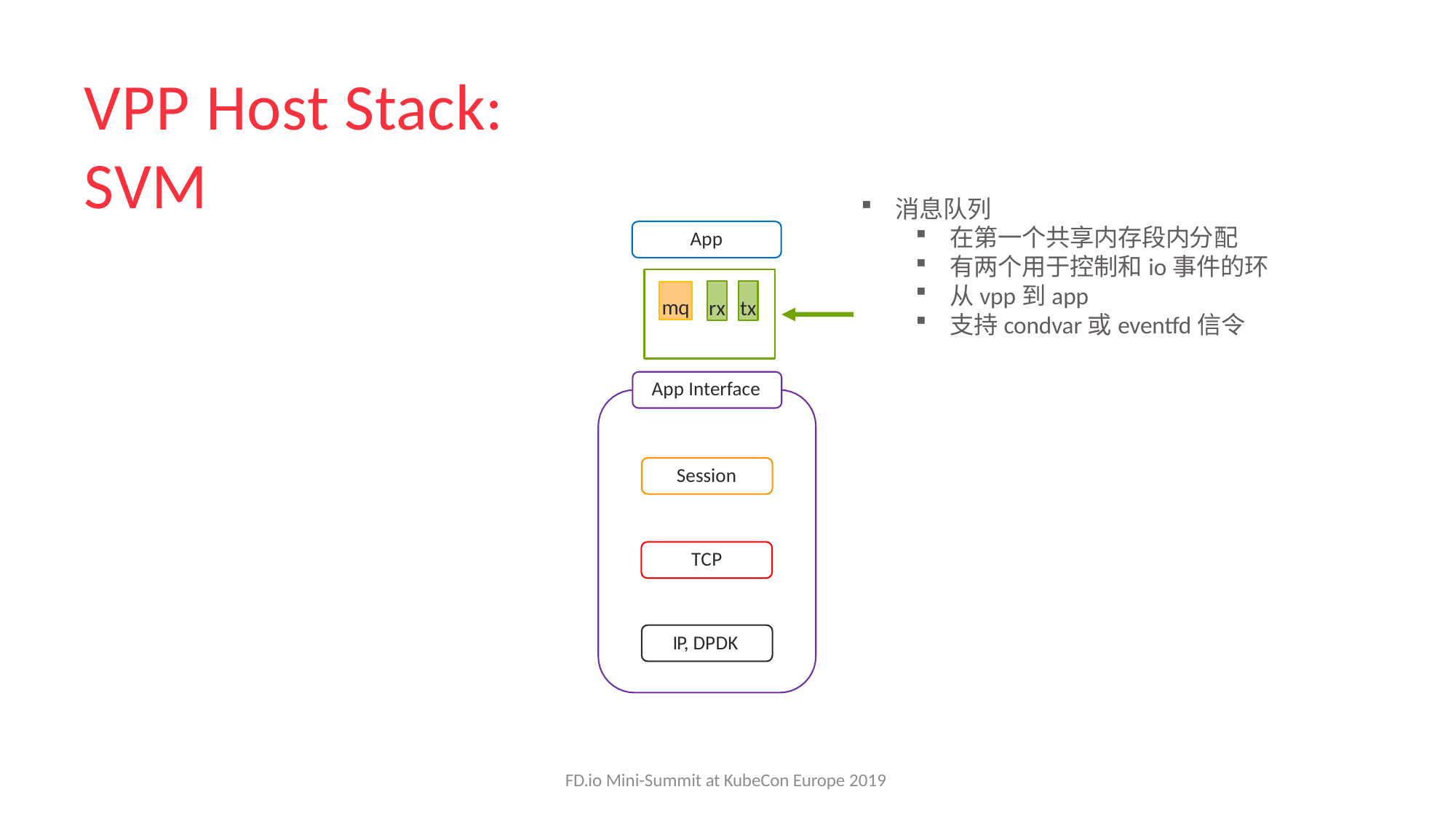

# VPP Host Stack: SVM
消息队列
在第一个共享内存段内分配
有两个用于控制和io事件的环
从vpp到app
支持condvar或eventfd信令

App

rx
tx
mq

App Interface

Session

TCP

IP, DPDK
FD.io Mini-Summit at KubeCon Europe 2019